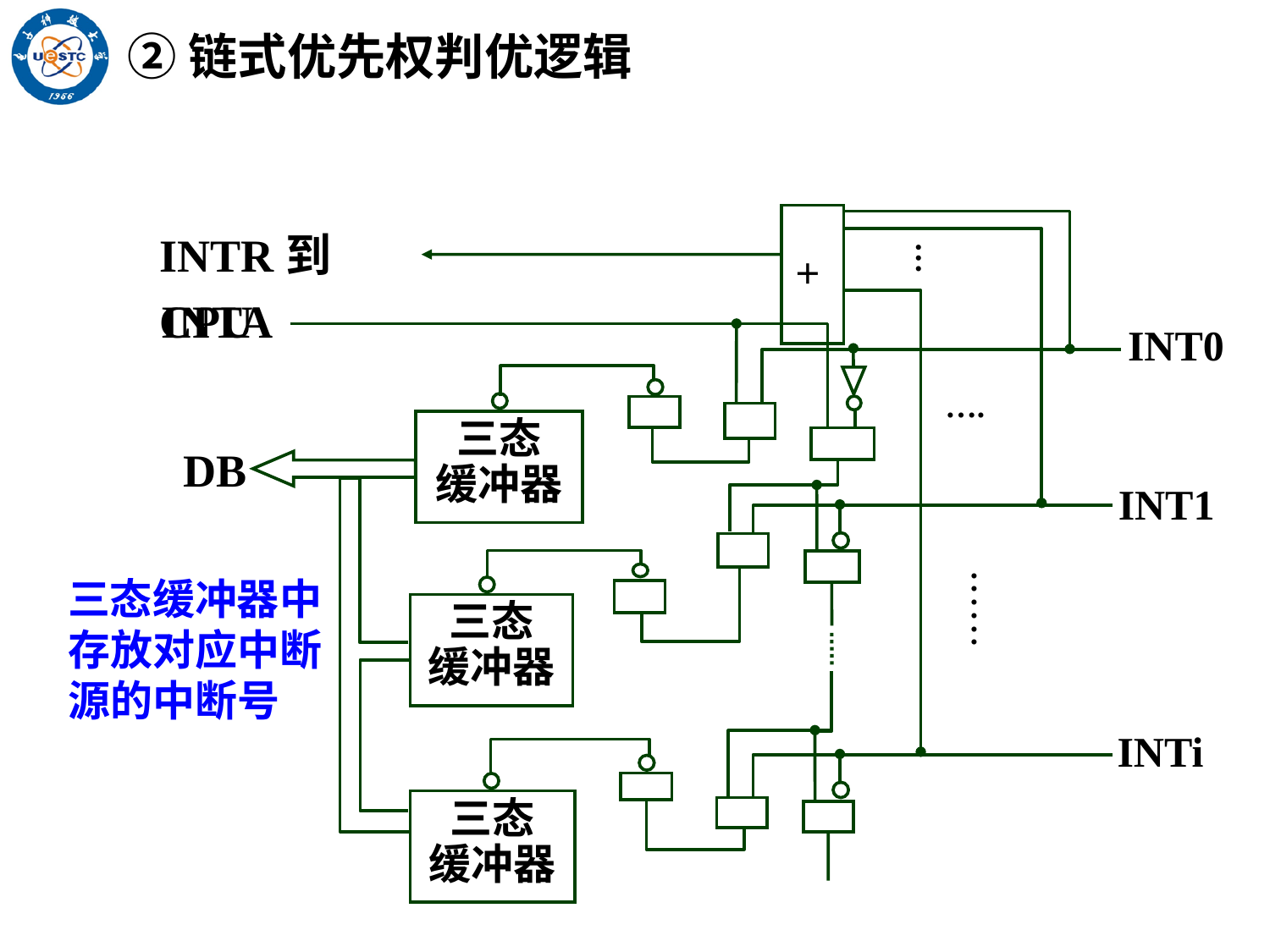

②链式优先权判优逻辑
 ＋

INTR到CPU

…

INTA

INT0

….

三态
缓冲器

DB

INT1

.
.
.
.
.
.

三态
缓冲器

INTi

三态
缓冲器

三态缓冲器中存放对应中断源的中断号